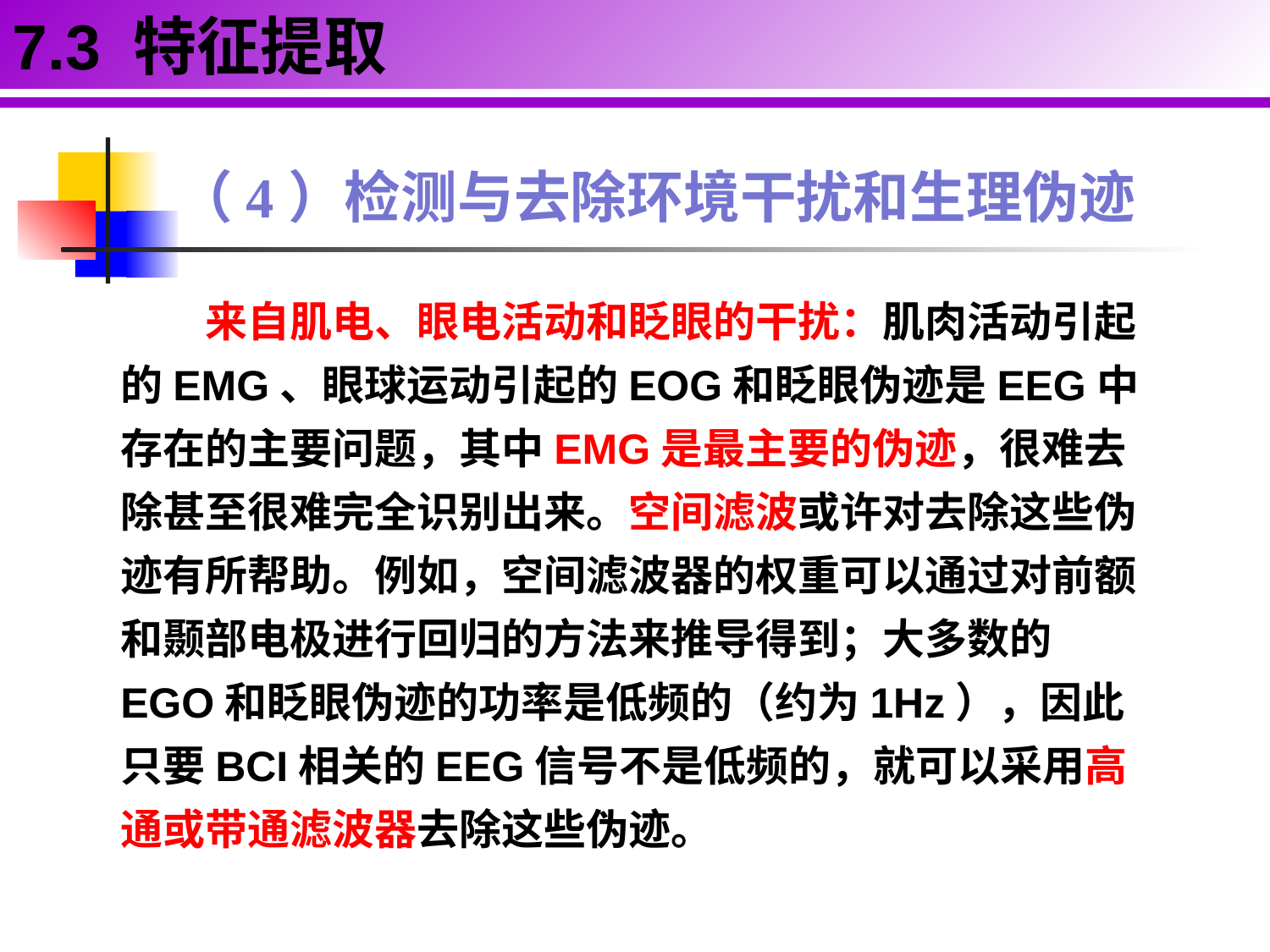

7.3 特征提取

（4）检测与去除环境干扰和生理伪迹
来自肌电、眼电活动和眨眼的干扰：肌肉活动引起的EMG、眼球运动引起的EOG和眨眼伪迹是EEG中存在的主要问题，其中EMG是最主要的伪迹，很难去除甚至很难完全识别出来。空间滤波或许对去除这些伪迹有所帮助。例如，空间滤波器的权重可以通过对前额和颞部电极进行回归的方法来推导得到；大多数的EGO和眨眼伪迹的功率是低频的（约为1Hz），因此只要BCI相关的EEG信号不是低频的，就可以采用高通或带通滤波器去除这些伪迹。